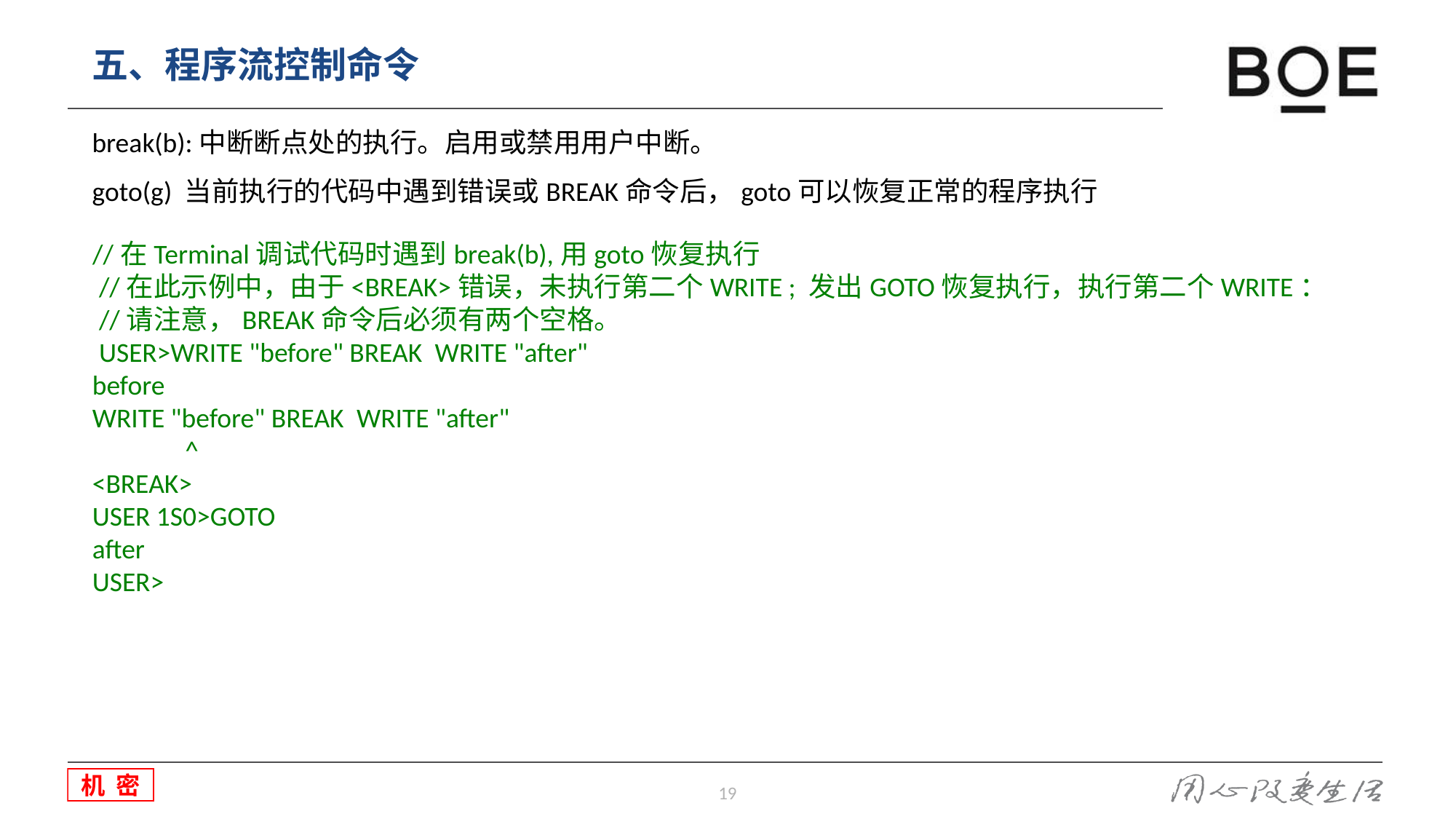

五、程序流控制命令
break(b):中断断点处的执行。启用或禁用用户中断。
goto(g) 当前执行的代码中遇到错误或BREAK命令后，goto可以恢复正常的程序执行
    //在Terminal调试代码时遇到break(b),用goto恢复执行
    //在此示例中，由于<BREAK>错误，未执行第二个WRITE ; 发出GOTO恢复执行，执行第二个WRITE：
    //请注意，BREAK命令后必须有两个空格。
    USER>WRITE "before" BREAK  WRITE "after"
    before
    WRITE "before" BREAK  WRITE "after"
                   ^
    <BREAK>
    USER 1S0>GOTO
    after
    USER>
19